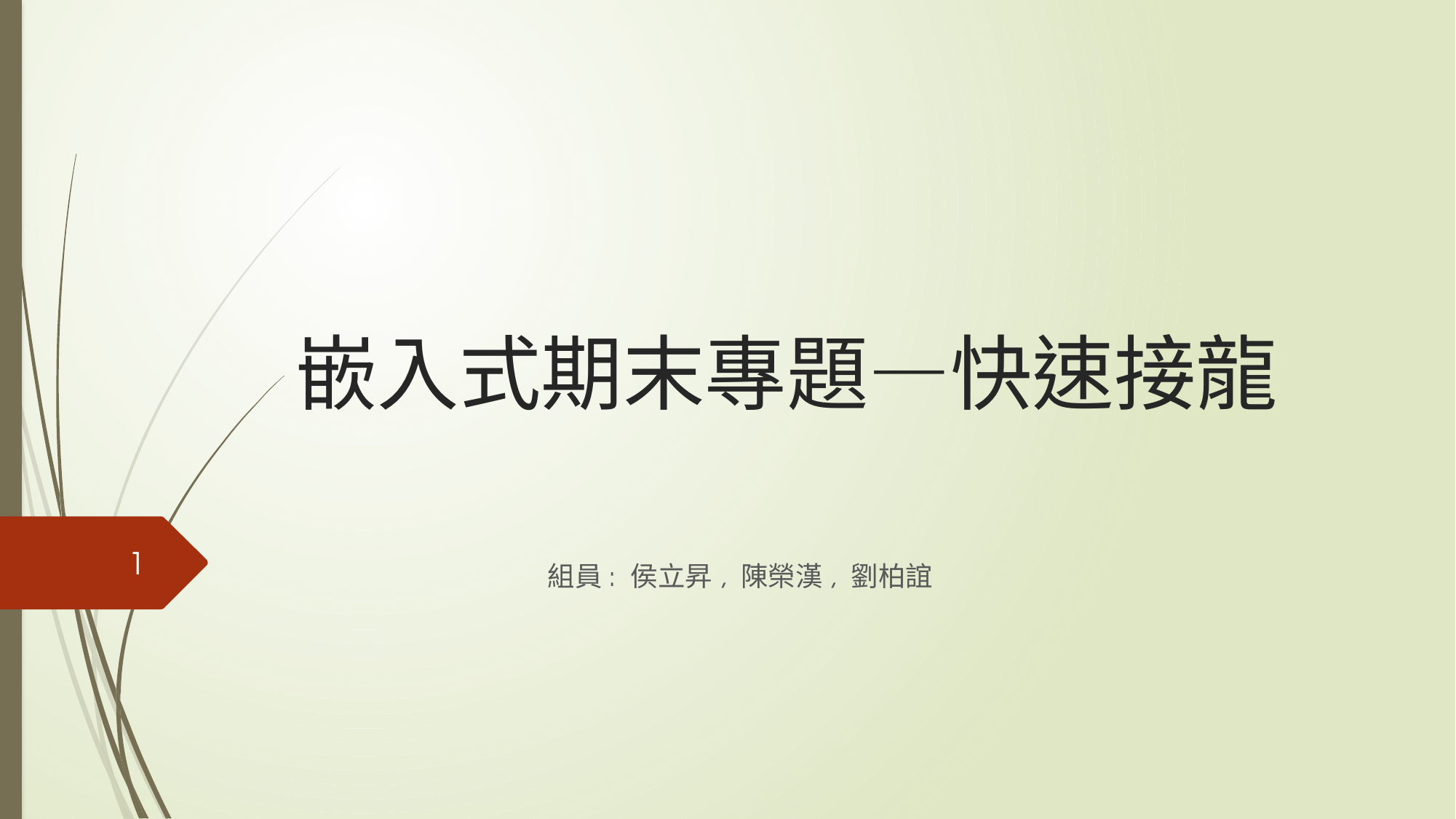

# 嵌入式期末專題—快速接龍
1
組員: 侯立昇, 陳榮漢, 劉柏誼